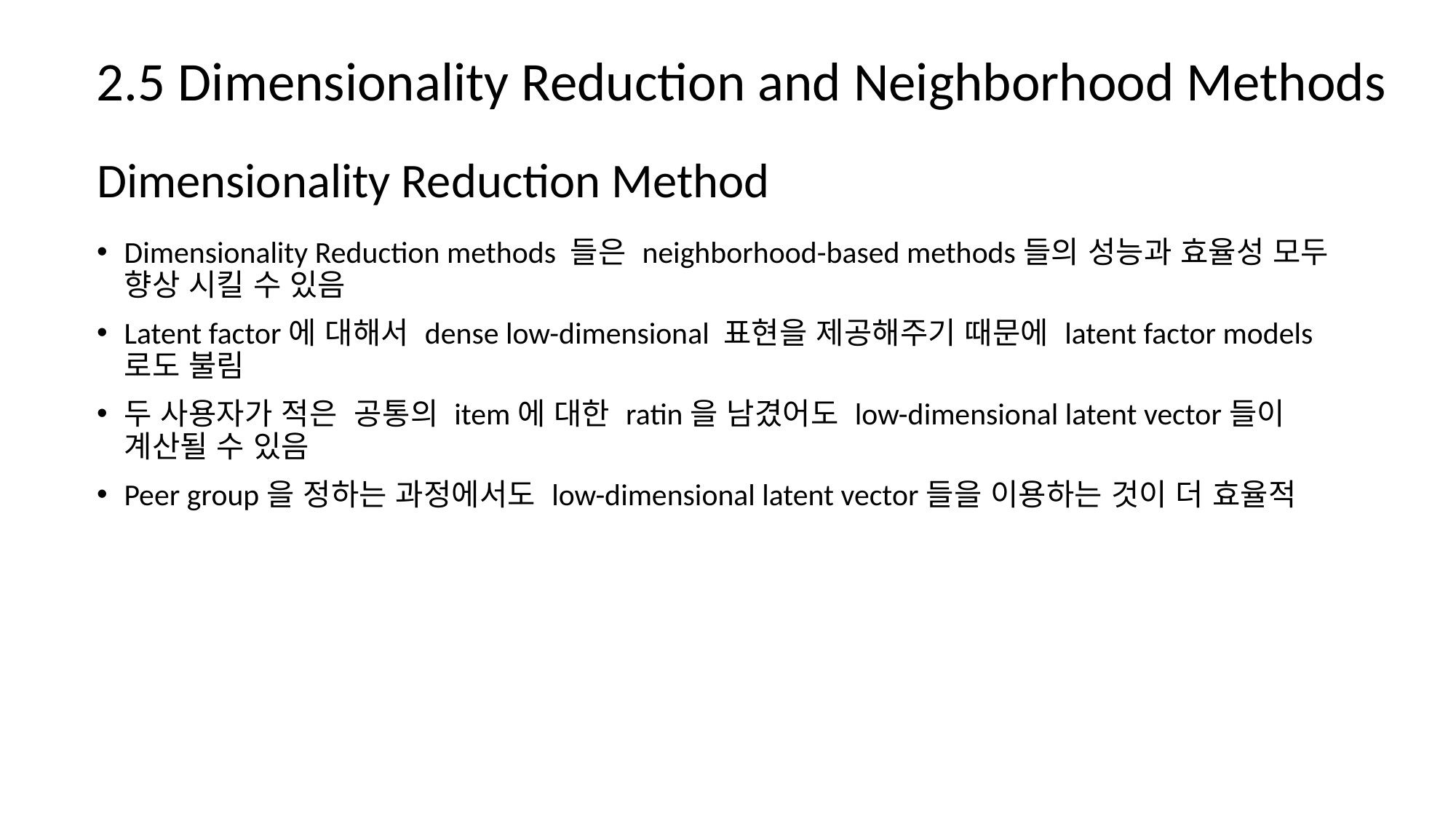

2.5 Dimensionality Reduction and Neighborhood Methods
# Dimensionality Reduction Method
Dimensionality Reduction methods 들은 neighborhood-based methods들의 성능과 효율성 모두 향상 시킬 수 있음
Latent factor에 대해서 dense low-dimensional 표현을 제공해주기 때문에 latent factor models로도 불림
두 사용자가 적은  공통의 item에 대한 ratin을 남겼어도 low-dimensional latent vector들이 계산될 수 있음
Peer group을 정하는 과정에서도 low-dimensional latent vector들을 이용하는 것이 더 효율적